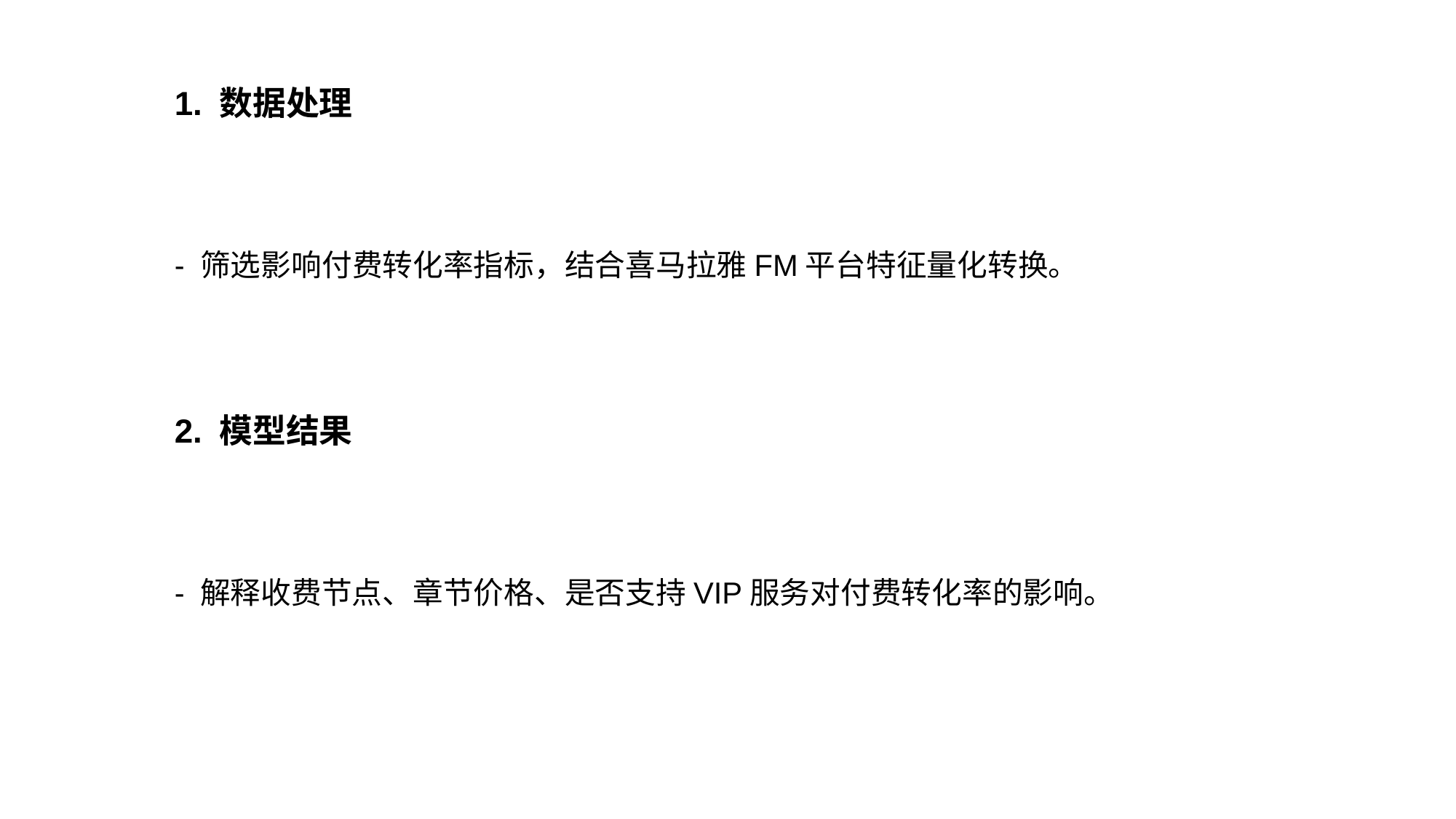

1. 数据处理

- 筛选影响付费转化率指标，结合喜马拉雅FM平台特征量化转换。
2. 模型结果
- 解释收费节点、章节价格、是否支持VIP服务对付费转化率的影响。